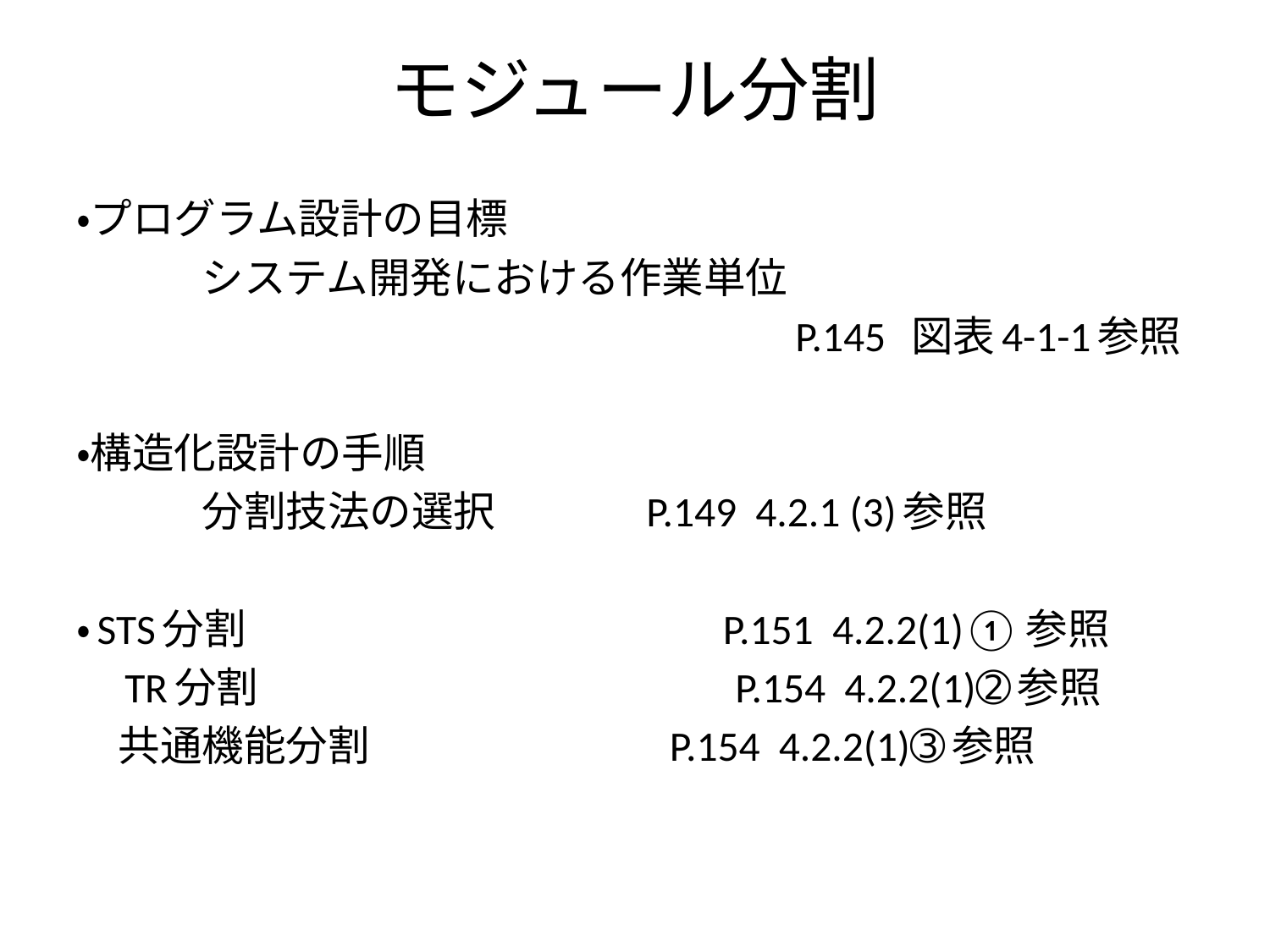

# モジュール分割
・プログラム設計の目標
　　　システム開発における作業単位
　　　　　　　　　　　　　　　　　P.145  図表4-1-1参照

・構造化設計の手順
　　　分割技法の選択　　　  P.149  4.2.1 (3)参照

・STS分割　　　　　　　　　　　 P.151  4.2.2(1)①参照
　TR分割　　　　 　　　　　　　P.154  4.2.2(1)➁参照
　共通機能分割　　　　　　　P.154  4.2.2(1)➂参照